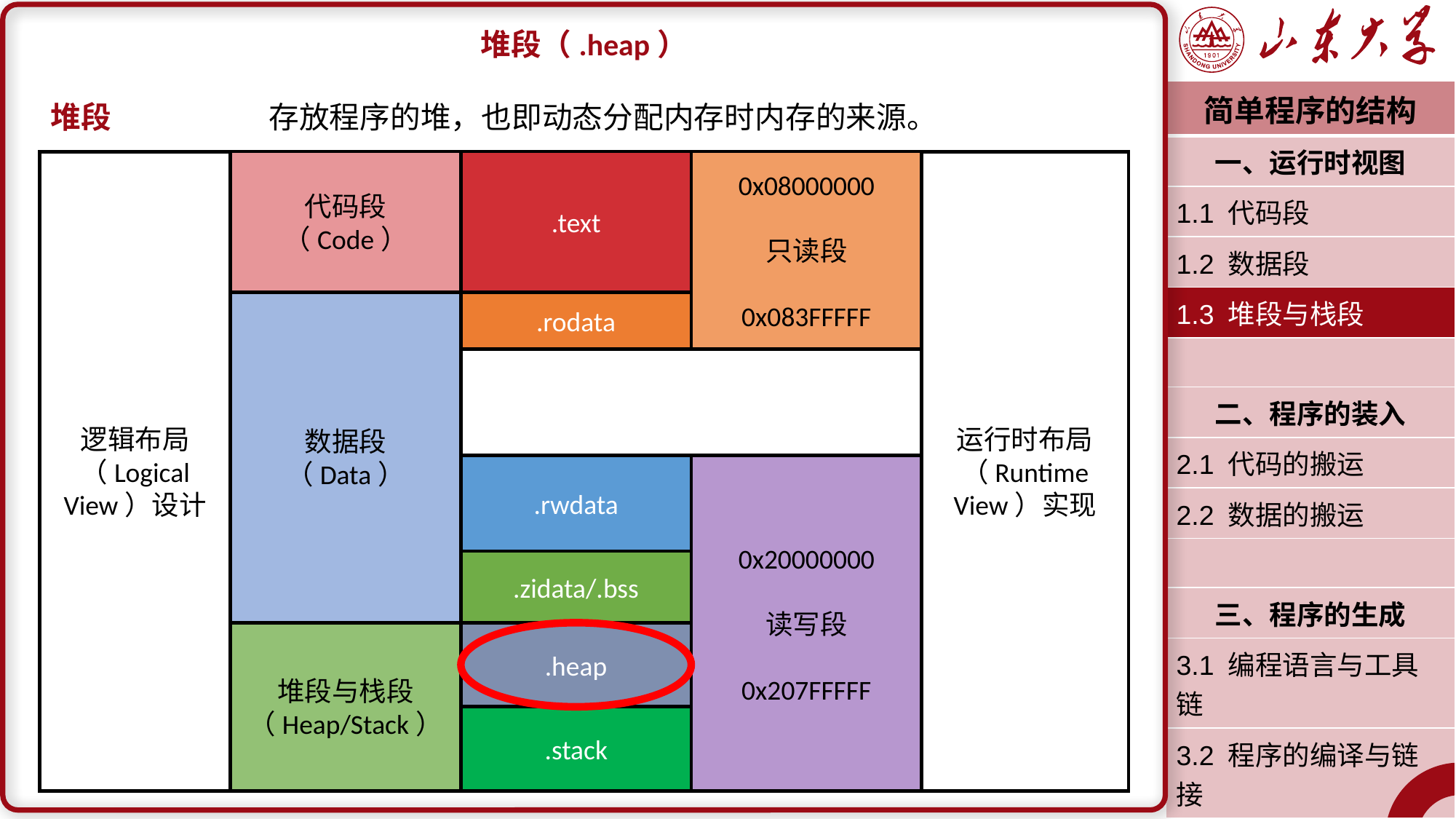

堆段（.heap）

堆段		存放程序的堆，也即动态分配内存时内存的来源。
| 简单程序的结构 |
| --- |
| 一、运行时视图 |
| 1.1 代码段 |
| 1.2 数据段 |
| 1.3 堆段与栈段 |
|  |
| 二、程序的装入 |
| 2.1 代码的搬运 |
| 2.2 数据的搬运 |
|  |
| 三、程序的生成 |
| 3.1 编程语言与工具链 |
| 3.2 程序的编译与链接 |
| 3.3 过程调用与栈框 |
| 潘润宇 2023.03 |
代码段
（Code）
.text
0x08000000

只读段

0x083FFFFF
逻辑布局（Logical View）设计
运行时布局（Runtime View）实现
.rodata
数据段
（Data）
.rwdata
0x20000000

读写段

0x207FFFFF
.zidata/.bss
堆段与栈段
（Heap/Stack）
.heap

.stack